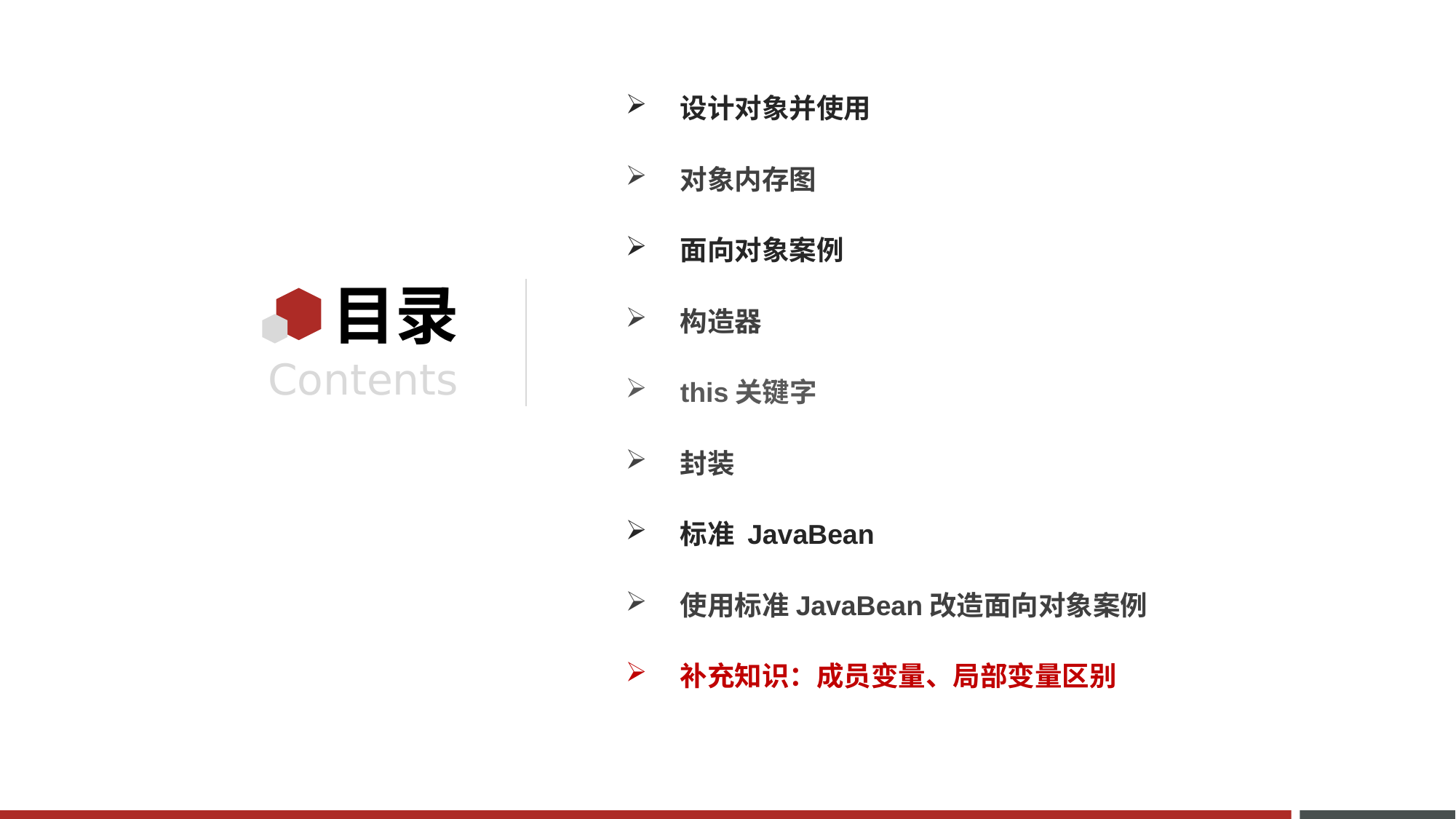

设计对象并使用
对象内存图
面向对象案例
构造器
this关键字
封装
标准 JavaBean
使用标准JavaBean改造面向对象案例
补充知识：成员变量、局部变量区别